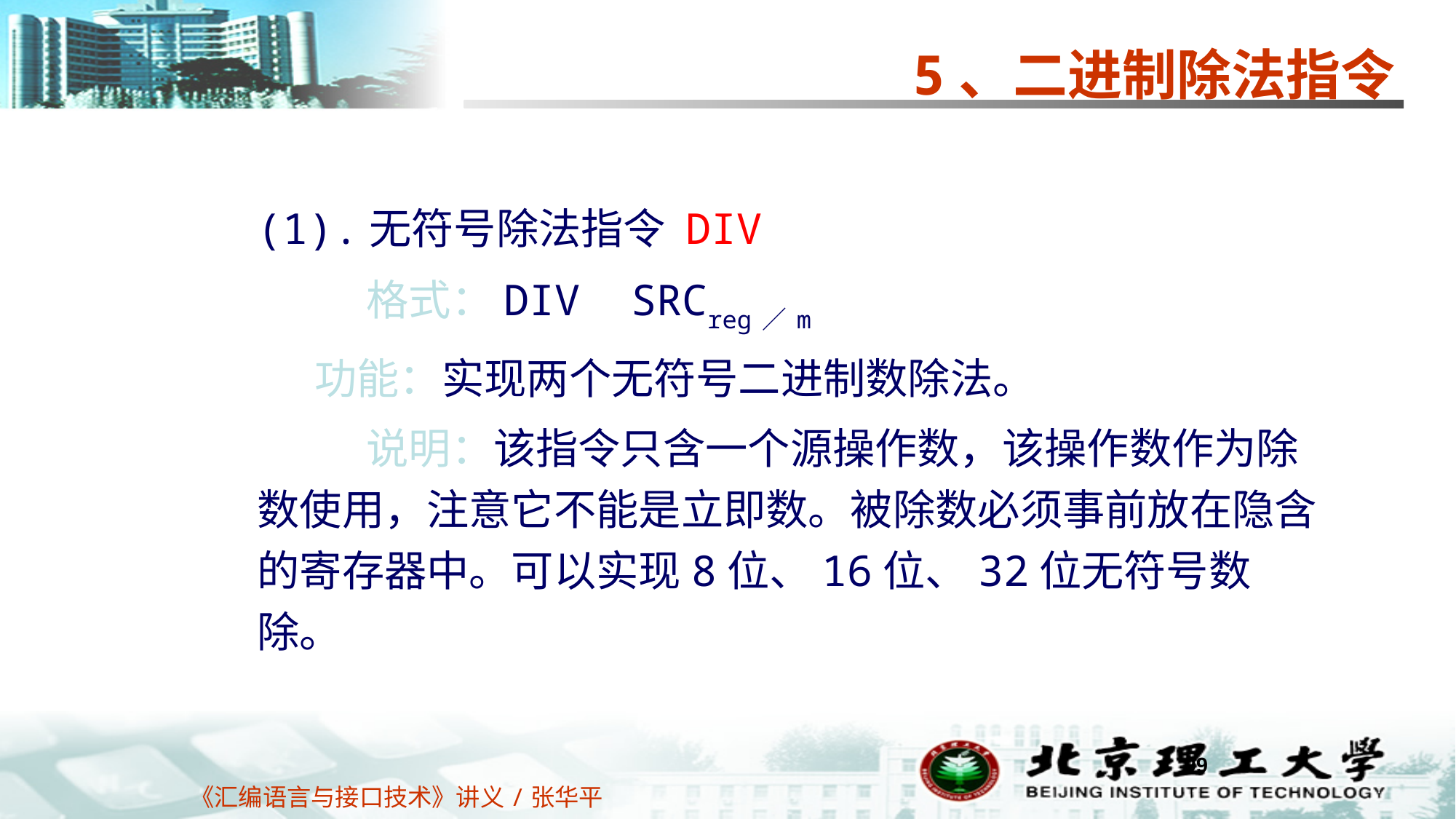

5、二进制除法指令
(1).无符号除法指令 DIV
	格式：DIV  SRCreg／m
     功能：实现两个无符号二进制数除法。
	说明：该指令只含一个源操作数，该操作数作为除数使用，注意它不能是立即数。被除数必须事前放在隐含的寄存器中。可以实现8位、16位、32位无符号数除。
99